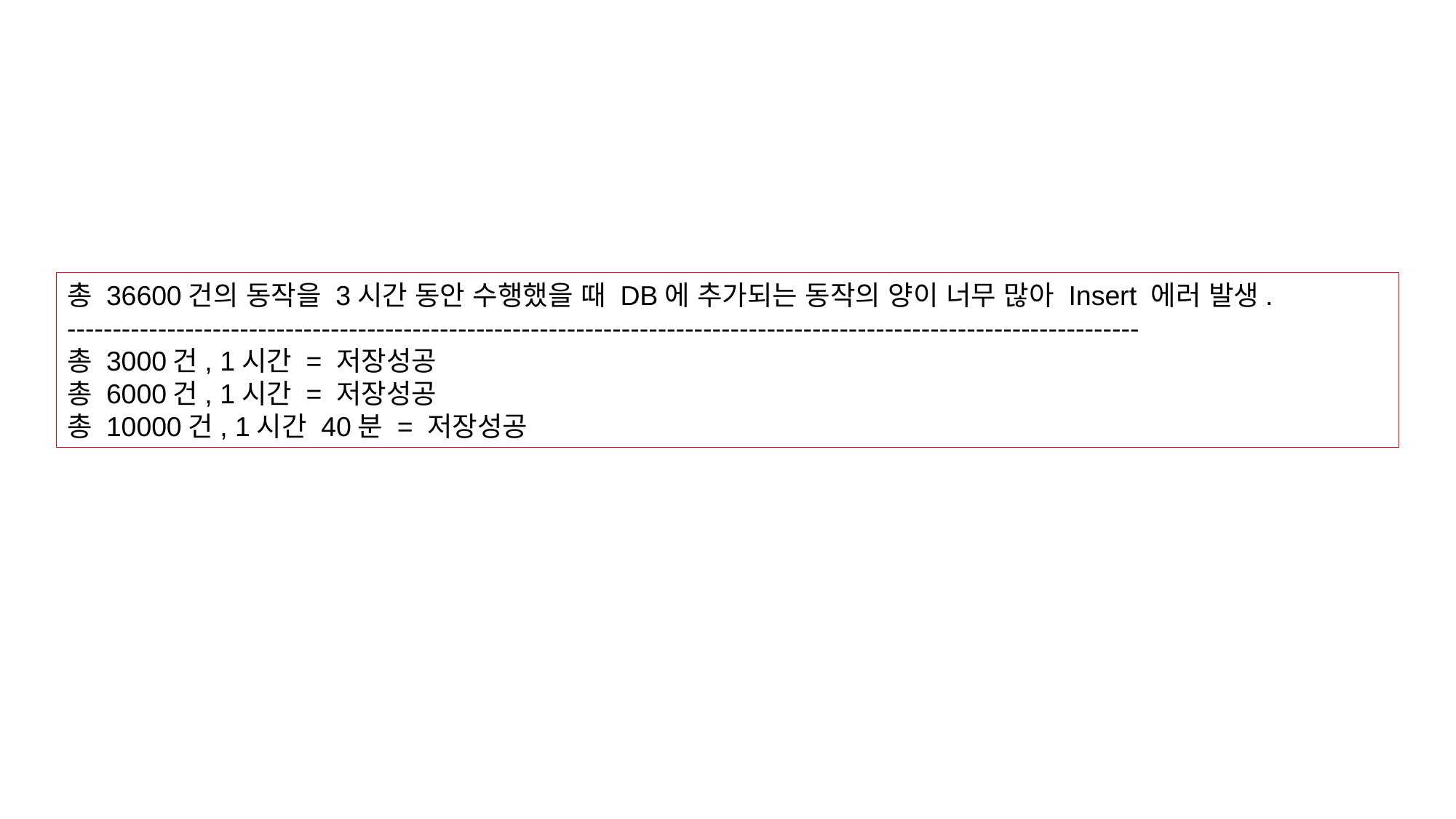

총 36600건의 동작을 3시간 동안 수행했을 때 DB에 추가되는 동작의 양이 너무 많아 Insert 에러 발생.
----------------------------------------------------------------------------------------------------------------------
총 3000건, 1시간 = 저장성공
총 6000건, 1시간 = 저장성공
총 10000건, 1시간 40분 = 저장성공